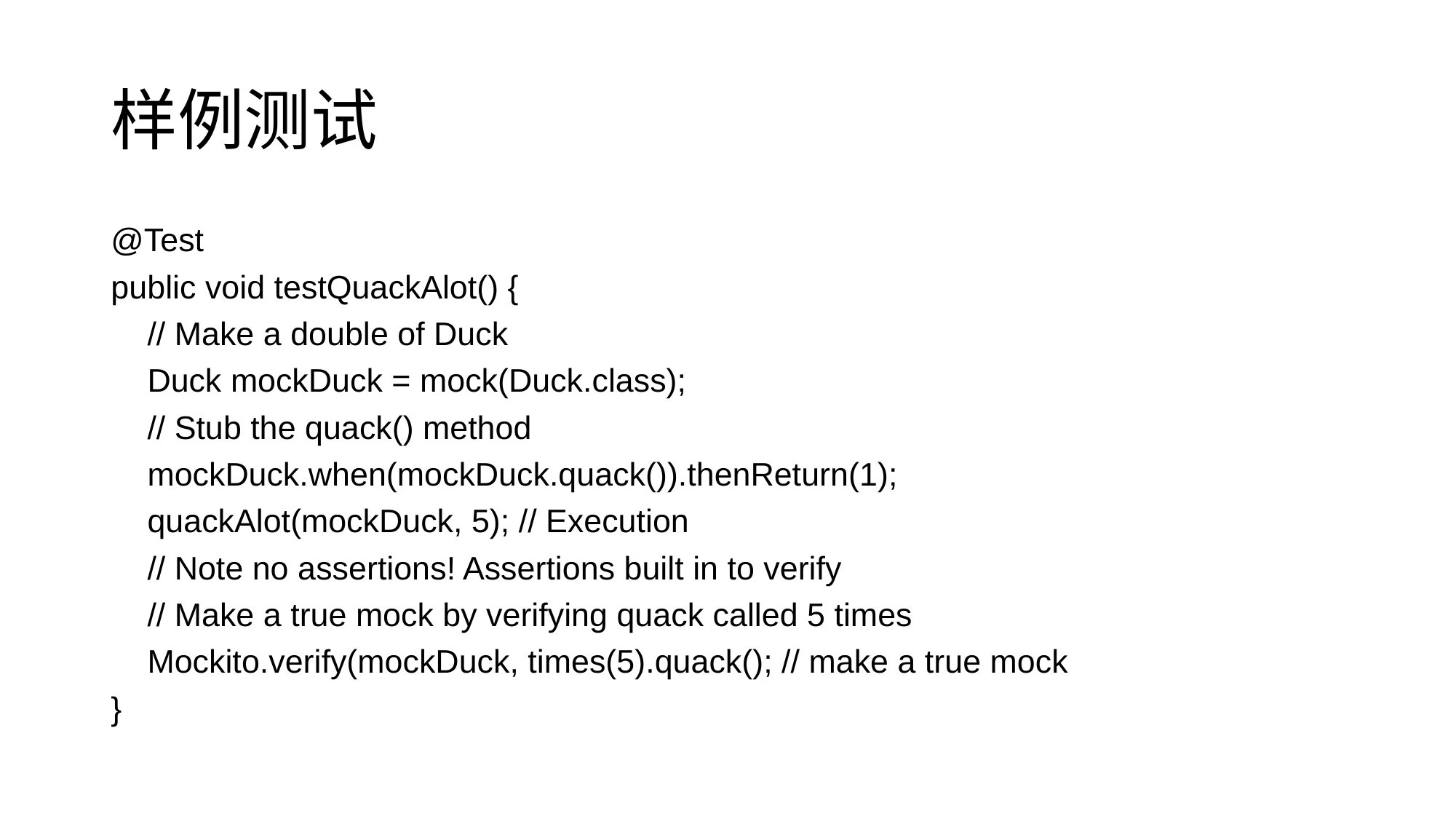

# 样例测试
@Test
public void testQuackAlot() {
    // Make a double of Duck
    Duck mockDuck = mock(Duck.class);
    // Stub the quack() method
    mockDuck.when(mockDuck.quack()).thenReturn(1);
    quackAlot(mockDuck, 5); // Execution
    // Note no assertions! Assertions built in to verify
    // Make a true mock by verifying quack called 5 times
    Mockito.verify(mockDuck, times(5).quack(); // make a true mock
}